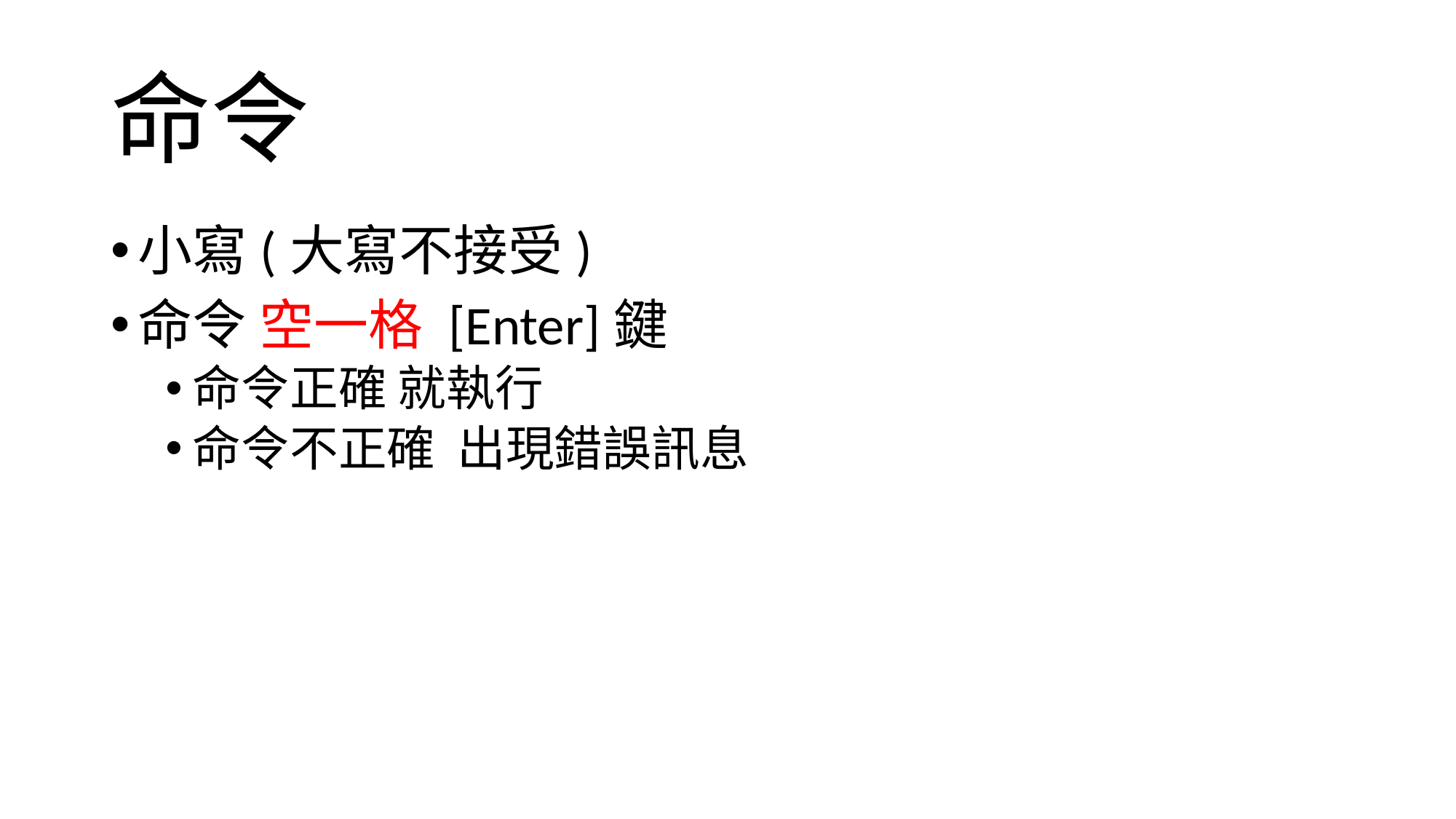

# 命令
小寫(大寫不接受)
命令 空一格 [Enter]鍵
命令正確 就執行
命令不正確  出現錯誤訊息